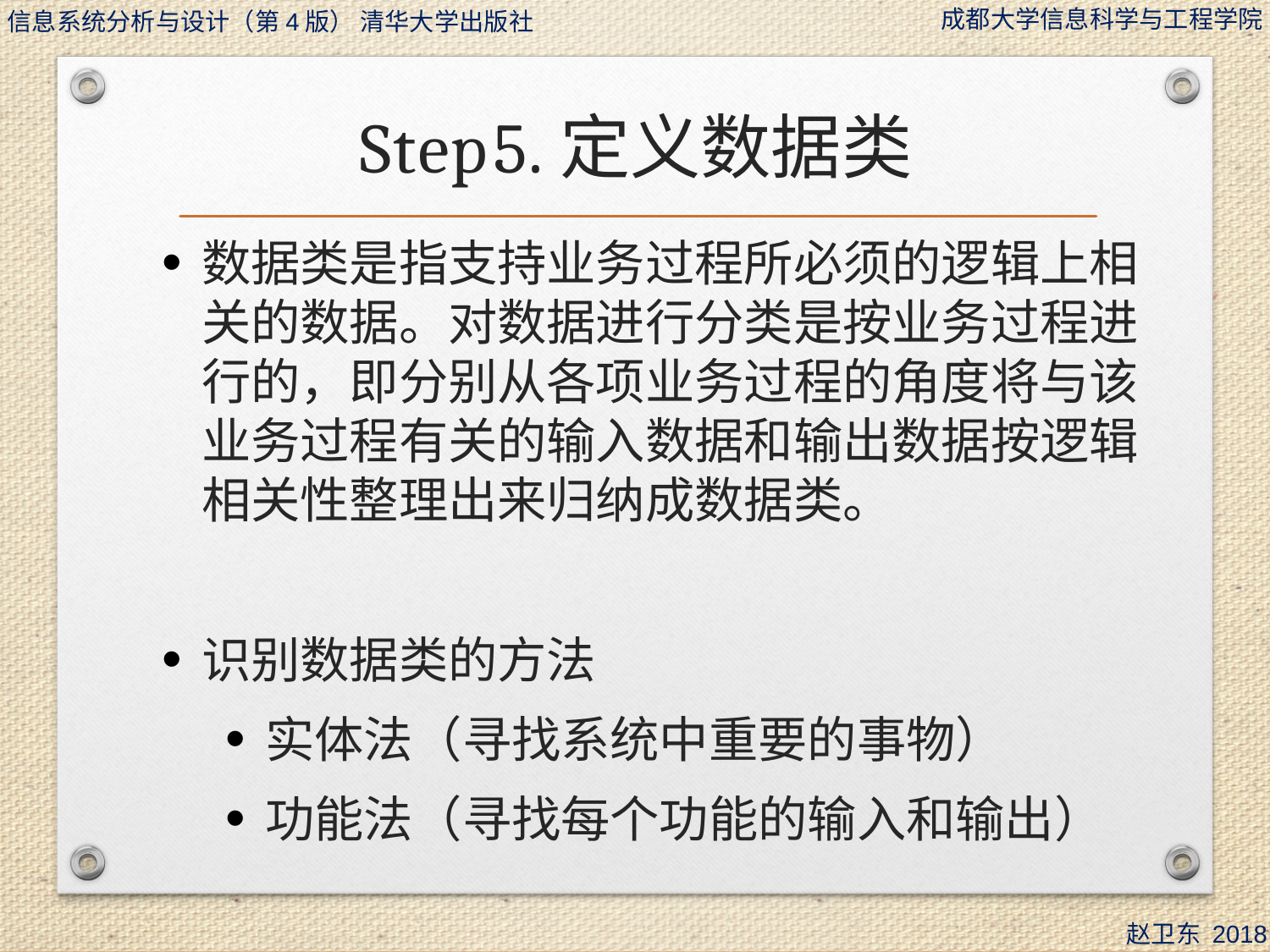

# Step5.定义数据类
数据类是指支持业务过程所必须的逻辑上相关的数据。对数据进行分类是按业务过程进行的，即分别从各项业务过程的角度将与该业务过程有关的输入数据和输出数据按逻辑相关性整理出来归纳成数据类。

识别数据类的方法
实体法（寻找系统中重要的事物）
功能法（寻找每个功能的输入和输出）